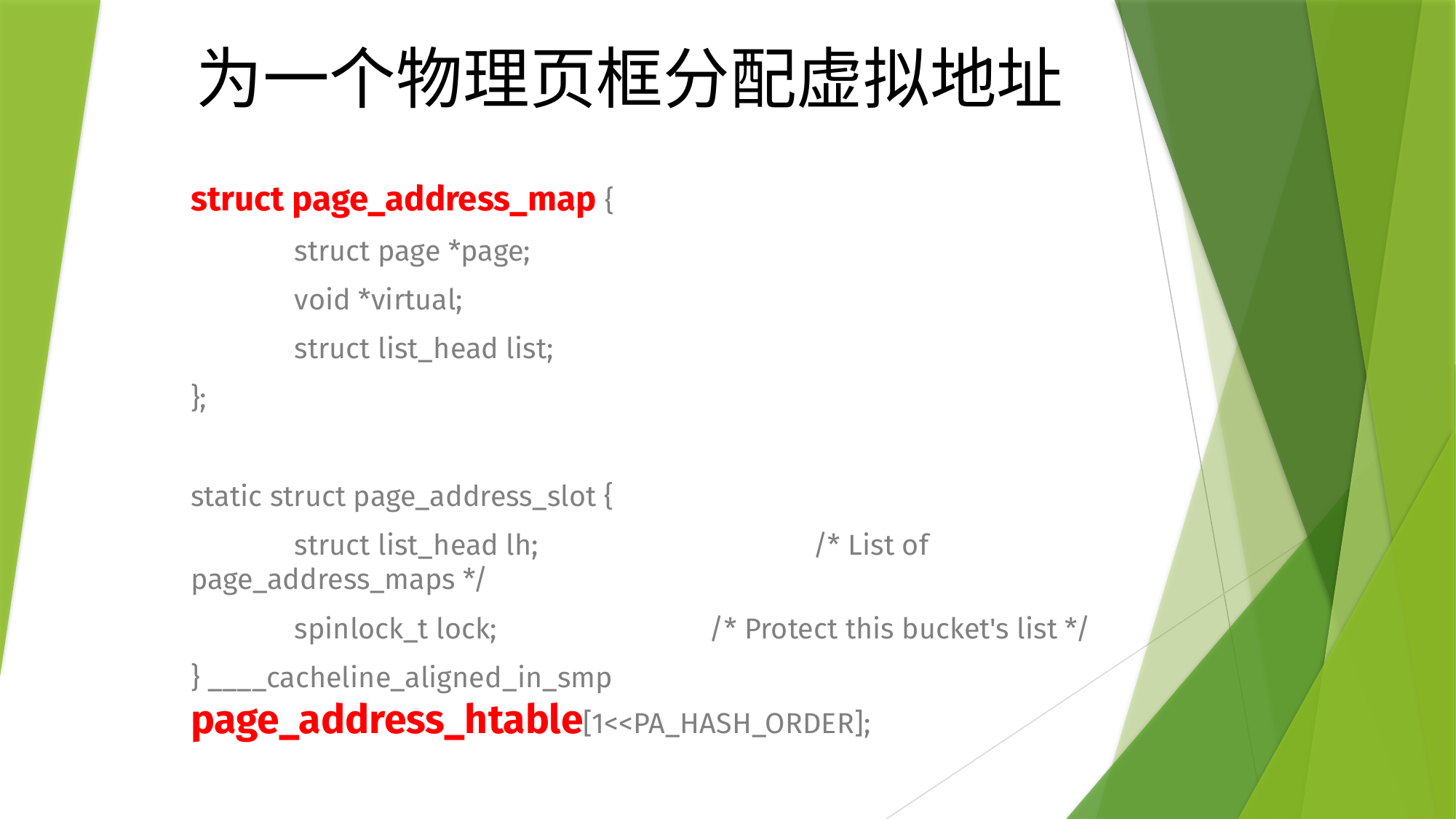

# 为一个物理页框分配虚拟地址
struct page_address_map {
	struct page *page;
	void *virtual;
	struct list_head list;
};

static struct page_address_slot {
	struct list_head lh;			/* List of page_address_maps */
	spinlock_t lock;			/* Protect this bucket's list */
} ____cacheline_aligned_in_smp page_address_htable[1<<PA_HASH_ORDER];